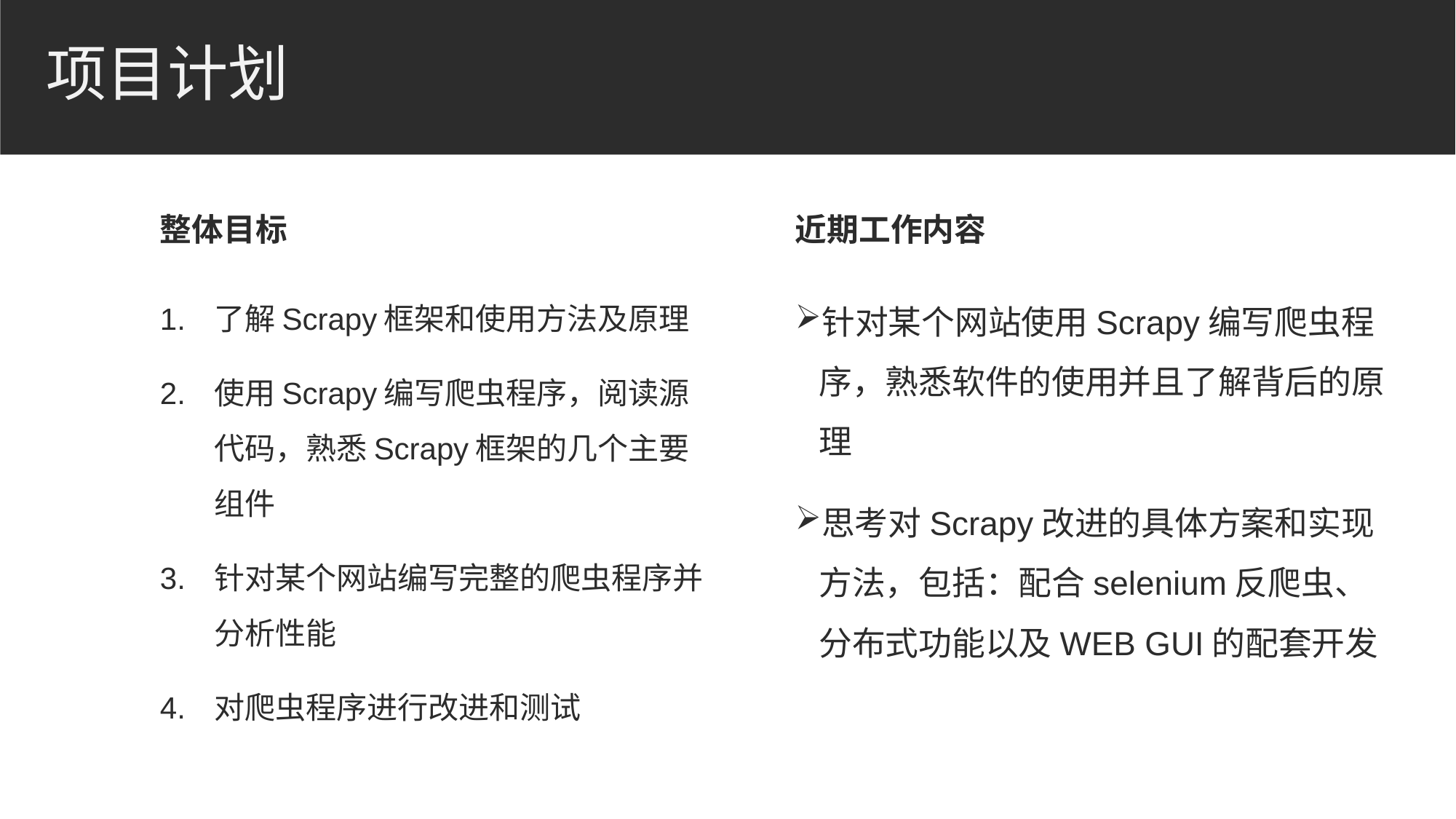

# 项目计划
整体目标
近期工作内容
了解Scrapy框架和使用方法及原理
使用Scrapy编写爬虫程序，阅读源代码，熟悉Scrapy框架的几个主要组件
针对某个网站编写完整的爬虫程序并分析性能
对爬虫程序进行改进和测试
针对某个网站使用Scrapy编写爬虫程序，熟悉软件的使用并且了解背后的原理
思考对Scrapy改进的具体方案和实现方法，包括：配合selenium反爬虫、分布式功能以及WEB GUI的配套开发